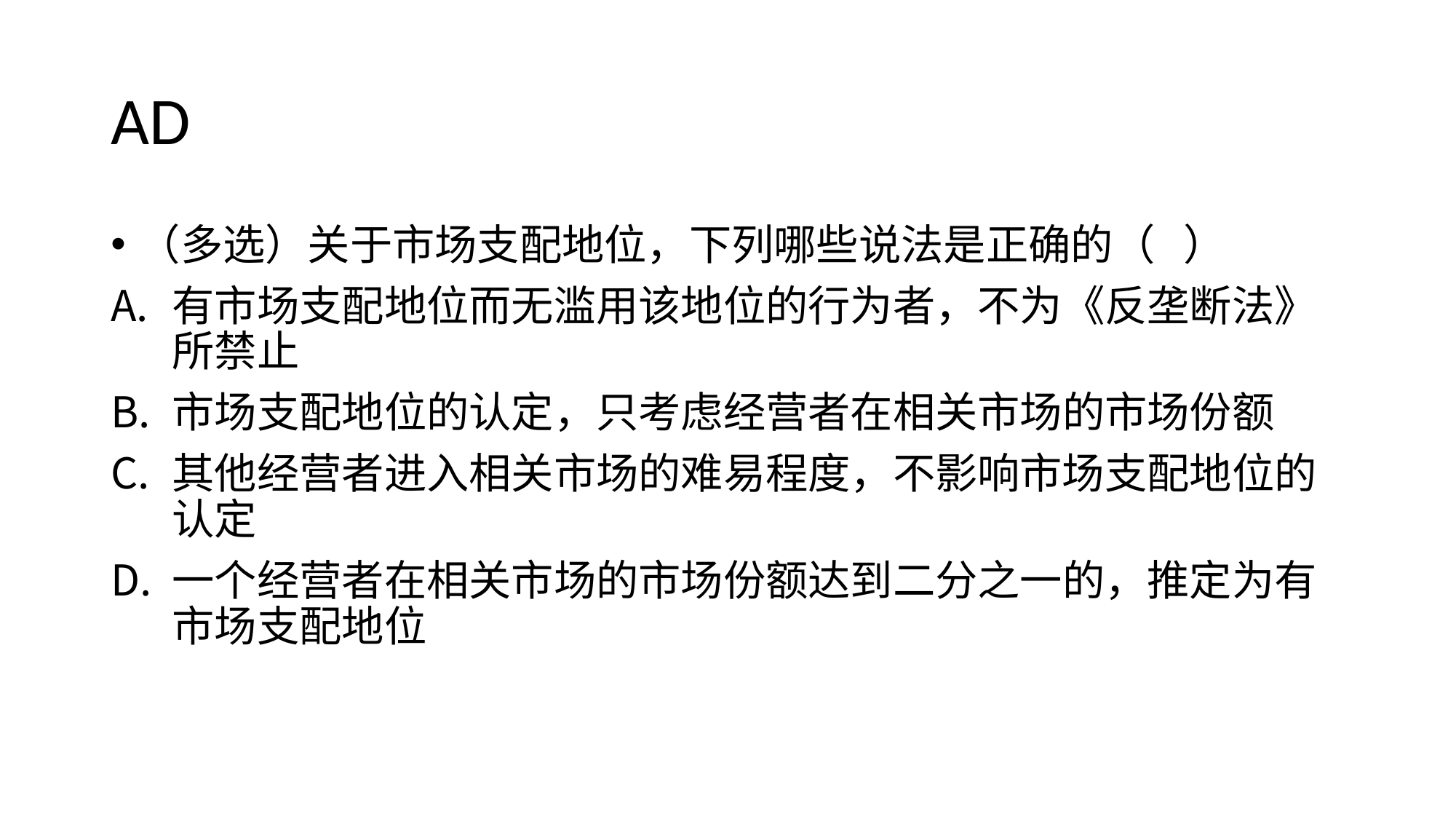

# AD
（多选）关于市场支配地位，下列哪些说法是正确的（   ）
有市场支配地位而无滥用该地位的行为者，不为《反垄断法》所禁止
市场支配地位的认定，只考虑经营者在相关市场的市场份额
其他经营者进入相关市场的难易程度，不影响市场支配地位的认定
一个经营者在相关市场的市场份额达到二分之一的，推定为有市场支配地位